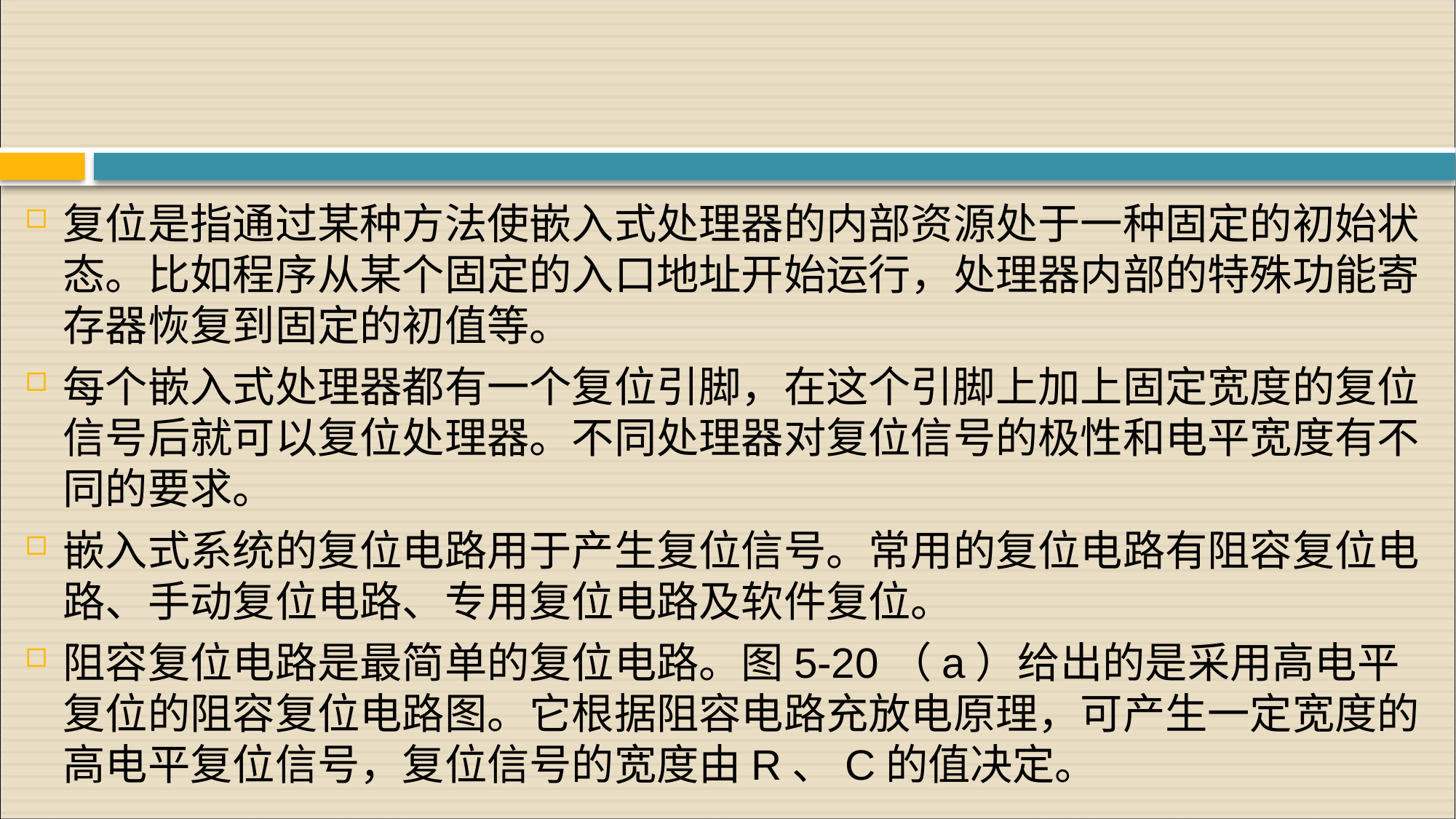

复位是指通过某种方法使嵌入式处理器的内部资源处于一种固定的初始状态。比如程序从某个固定的入口地址开始运行，处理器内部的特殊功能寄存器恢复到固定的初值等。
每个嵌入式处理器都有一个复位引脚，在这个引脚上加上固定宽度的复位信号后就可以复位处理器。不同处理器对复位信号的极性和电平宽度有不同的要求。
嵌入式系统的复位电路用于产生复位信号。常用的复位电路有阻容复位电路、手动复位电路、专用复位电路及软件复位。
阻容复位电路是最简单的复位电路。图5-20（a）给出的是采用高电平复位的阻容复位电路图。它根据阻容电路充放电原理，可产生一定宽度的高电平复位信号，复位信号的宽度由R、C的值决定。